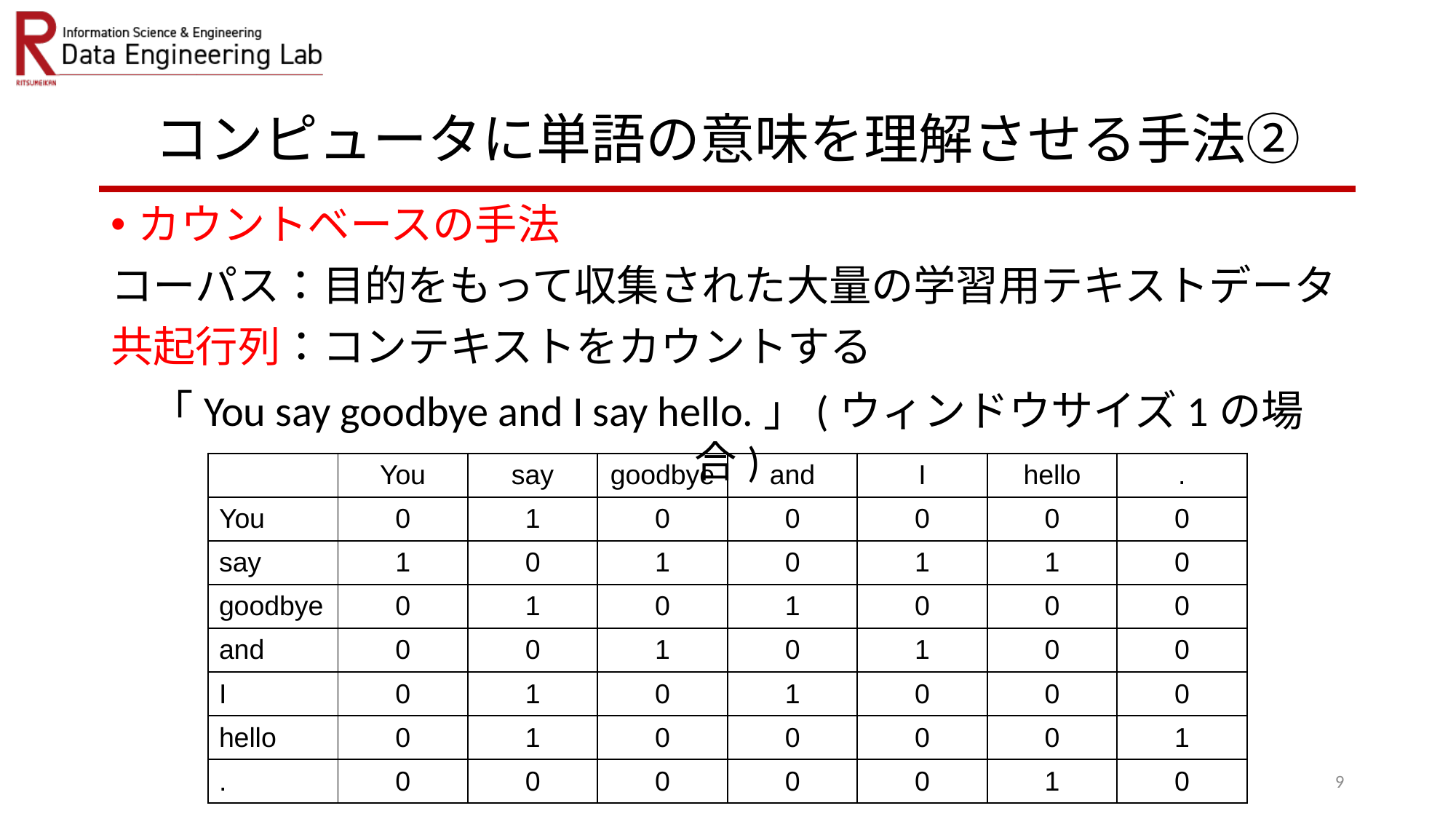

# コンピュータに単語の意味を理解させる手法②
カウントベースの手法
コーパス：目的をもって収集された大量の学習用テキストデータ
共起行列：コンテキストをカウントする
「You say goodbye and I say hello.」(ウィンドウサイズ1の場合)
|  | You | say | goodbye | and | I | hello | . |
| --- | --- | --- | --- | --- | --- | --- | --- |
| You | 0 | 1 | 0 | 0 | 0 | 0 | 0 |
| say | 1 | 0 | 1 | 0 | 1 | 1 | 0 |
| goodbye | 0 | 1 | 0 | 1 | 0 | 0 | 0 |
| and | 0 | 0 | 1 | 0 | 1 | 0 | 0 |
| I | 0 | 1 | 0 | 1 | 0 | 0 | 0 |
| hello | 0 | 1 | 0 | 0 | 0 | 0 | 1 |
| . | 0 | 0 | 0 | 0 | 0 | 1 | 0 |
9